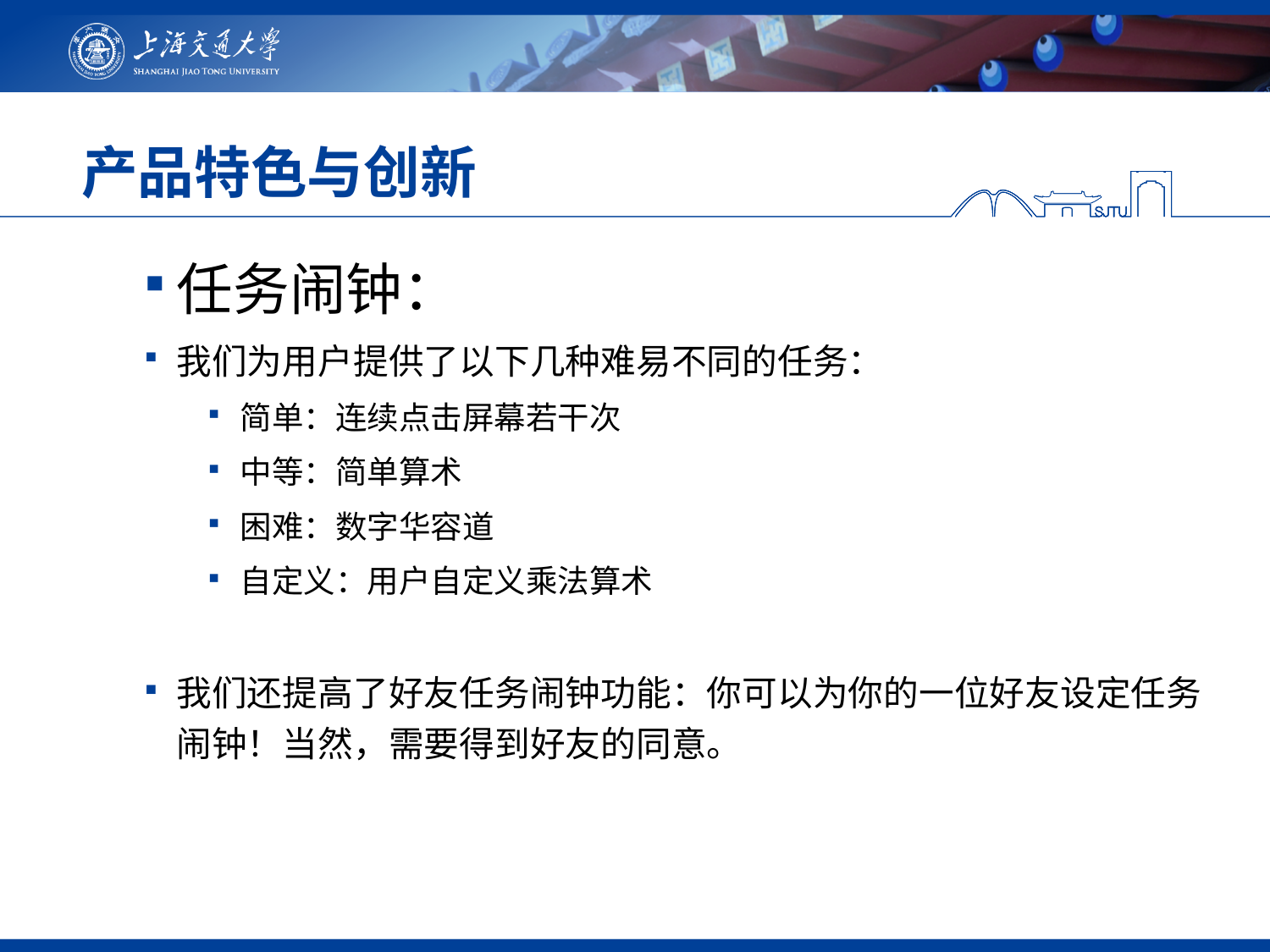

# 产品特色与创新
任务闹钟：
我们为用户提供了以下几种难易不同的任务：
简单：连续点击屏幕若干次
中等：简单算术
困难：数字华容道
自定义：用户自定义乘法算术

我们还提高了好友任务闹钟功能：你可以为你的一位好友设定任务闹钟！当然，需要得到好友的同意。